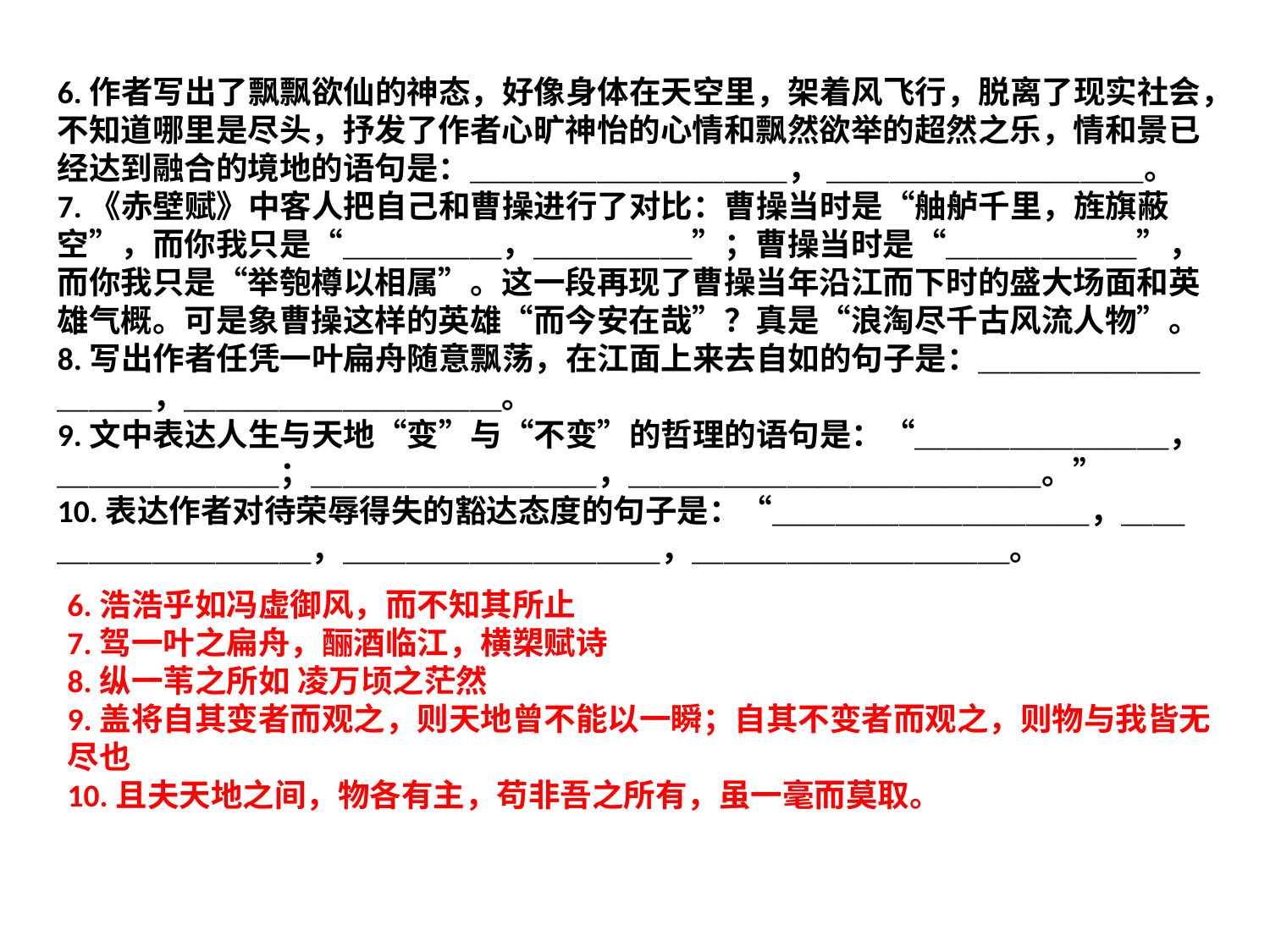

6.作者写出了飘飘欲仙的神态，好像身体在天空里，架着风飞行，脱离了现实社会，不知道哪里是尽头，抒发了作者心旷神怡的心情和飘然欲举的超然之乐，情和景已经达到融合的境地的语句是：＿＿＿＿＿＿＿＿＿＿， ＿＿＿＿＿＿＿＿＿＿。
7.《赤壁赋》中客人把自己和曹操进行了对比：曹操当时是“舳舻千里，旌旗蔽空”，而你我只是“＿＿＿＿＿，＿＿＿＿＿”；曹操当时是“＿＿＿＿＿＿”，而你我只是“举匏樽以相属”。这一段再现了曹操当年沿江而下时的盛大场面和英雄气概。可是象曹操这样的英雄“而今安在哉”？真是“浪淘尽千古风流人物”。
8.写出作者任凭一叶扁舟随意飘荡，在江面上来去自如的句子是：＿＿＿＿＿＿＿＿＿＿，＿＿＿＿＿＿＿＿＿＿。
9.文中表达人生与天地“变”与“不变”的哲理的语句是：“＿＿＿＿＿＿＿＿，＿＿＿＿＿＿＿；＿＿＿＿＿＿＿＿＿，＿＿＿＿＿＿＿＿＿＿＿＿＿。”
10.表达作者对待荣辱得失的豁达态度的句子是：“＿＿＿＿＿＿＿＿＿＿，＿＿＿＿＿＿＿＿＿＿，＿＿＿＿＿＿＿＿＿＿，＿＿＿＿＿＿＿＿＿＿。
6.浩浩乎如冯虚御风，而不知其所止
7.驾一叶之扁舟，酾酒临江，横槊赋诗
8.纵一苇之所如 凌万顷之茫然
9.盖将自其变者而观之，则天地曾不能以一瞬；自其不变者而观之，则物与我皆无尽也
10.且夫天地之间，物各有主，苟非吾之所有，虽一毫而莫取。